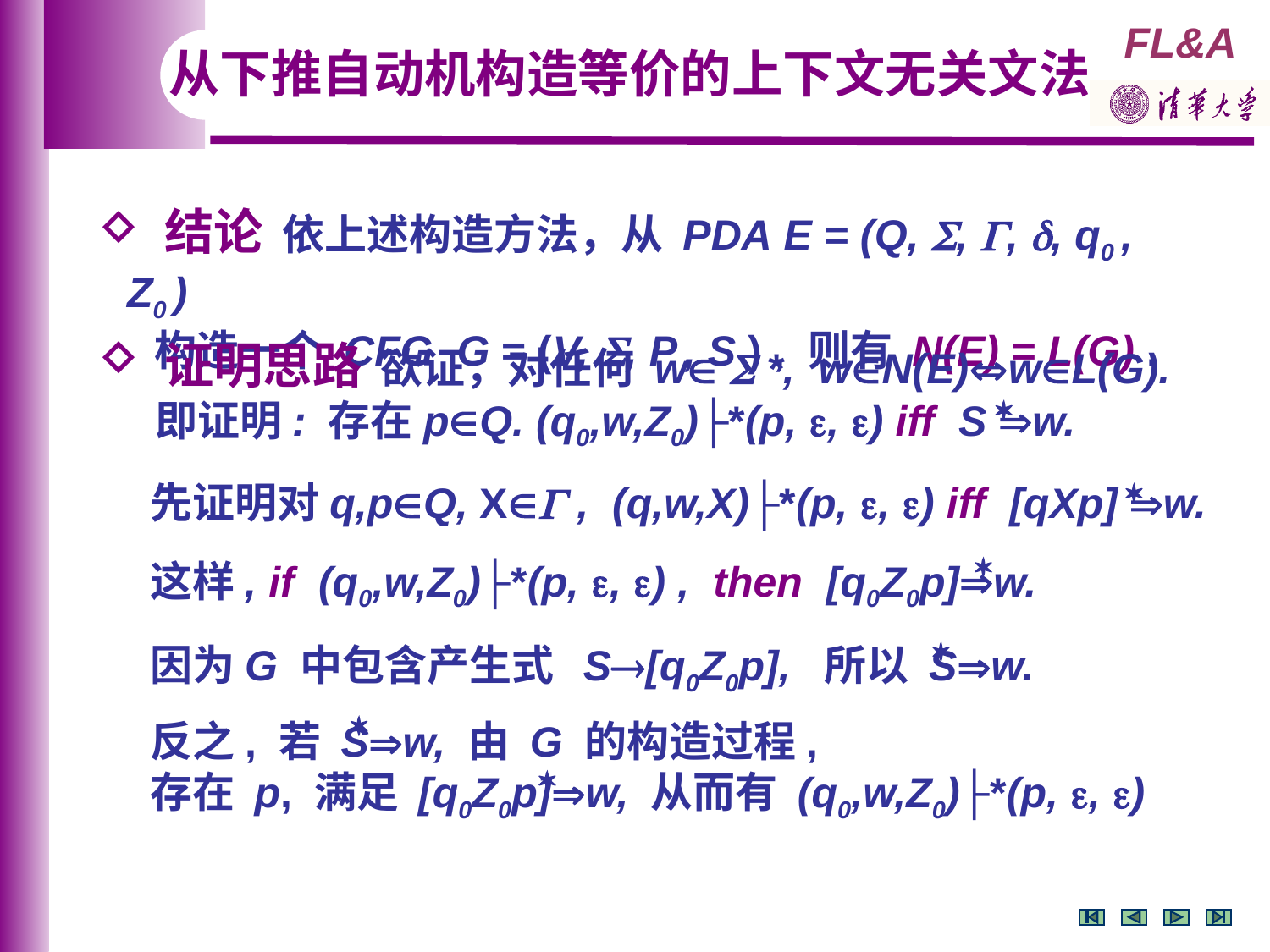

从下推自动机构造等价的上下文无关文法
 结论  依上述构造方法，从 PDA E = (Q, Σ, Γ, δ, q0 , Z0 )
     构造一个 CFG  G = (V, Σ, P , S ) , 则有 N(E) = L(G) .
 证明思路  欲证，对任何 w∈ Σ *,  w∈N(E)⇔w∈L(G).
     即证明: 存在p∈Q. (q0,w,Z0)├*(p, ε, ε) iff  S ⇒w.
∗
∗
先证明对q,p∈Q, X∈Γ ,  (q,w,X)├*(p, ε, ε) iff  [qXp] ⇒w.
∗
这样, if  (q0,w,Z0)├*(p, ε, ε) ,  then  [q0Z0p]⇒w.
∗
因为G 中包含产生式  S→[q0Z0p],  所以 S⇒w.
∗
反之, 若 S⇒w, 由 G 的构造过程,
存在 p, 满足 [q0Z0p]⇒w, 从而有 (q0,w,Z0)├*(p, ε, ε)
∗
